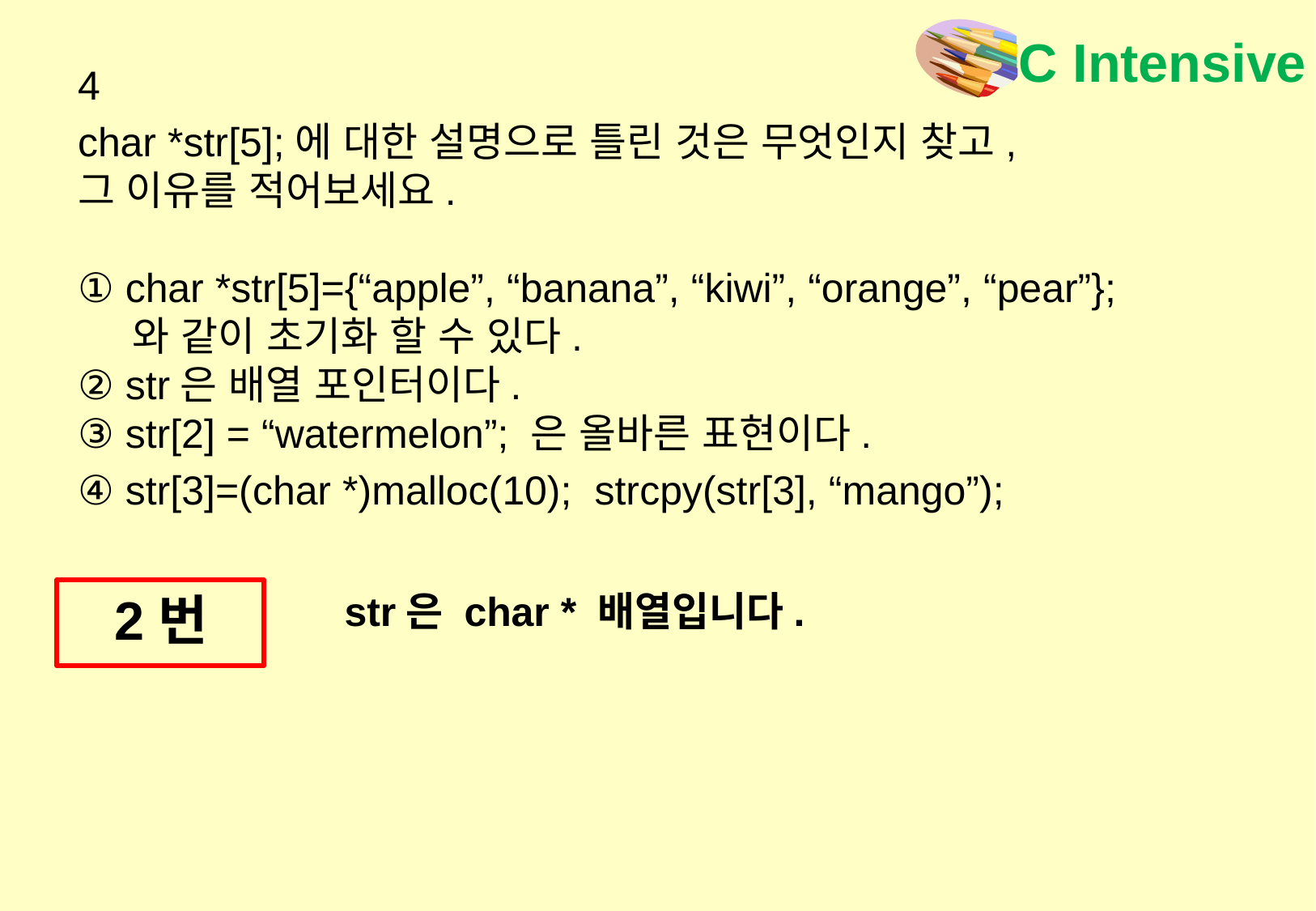

4
char *str[5];에 대한 설명으로 틀린 것은 무엇인지 찾고,
그 이유를 적어보세요.
① char *str[5]={“apple”, “banana”, “kiwi”, “orange”, “pear”};
    와 같이 초기화 할 수 있다.
② str은 배열 포인터이다.
③ str[2] = “watermelon”; 은 올바른 표현이다.
④ str[3]=(char *)malloc(10);  strcpy(str[3], “mango”);
2번

str은 char * 배열입니다.